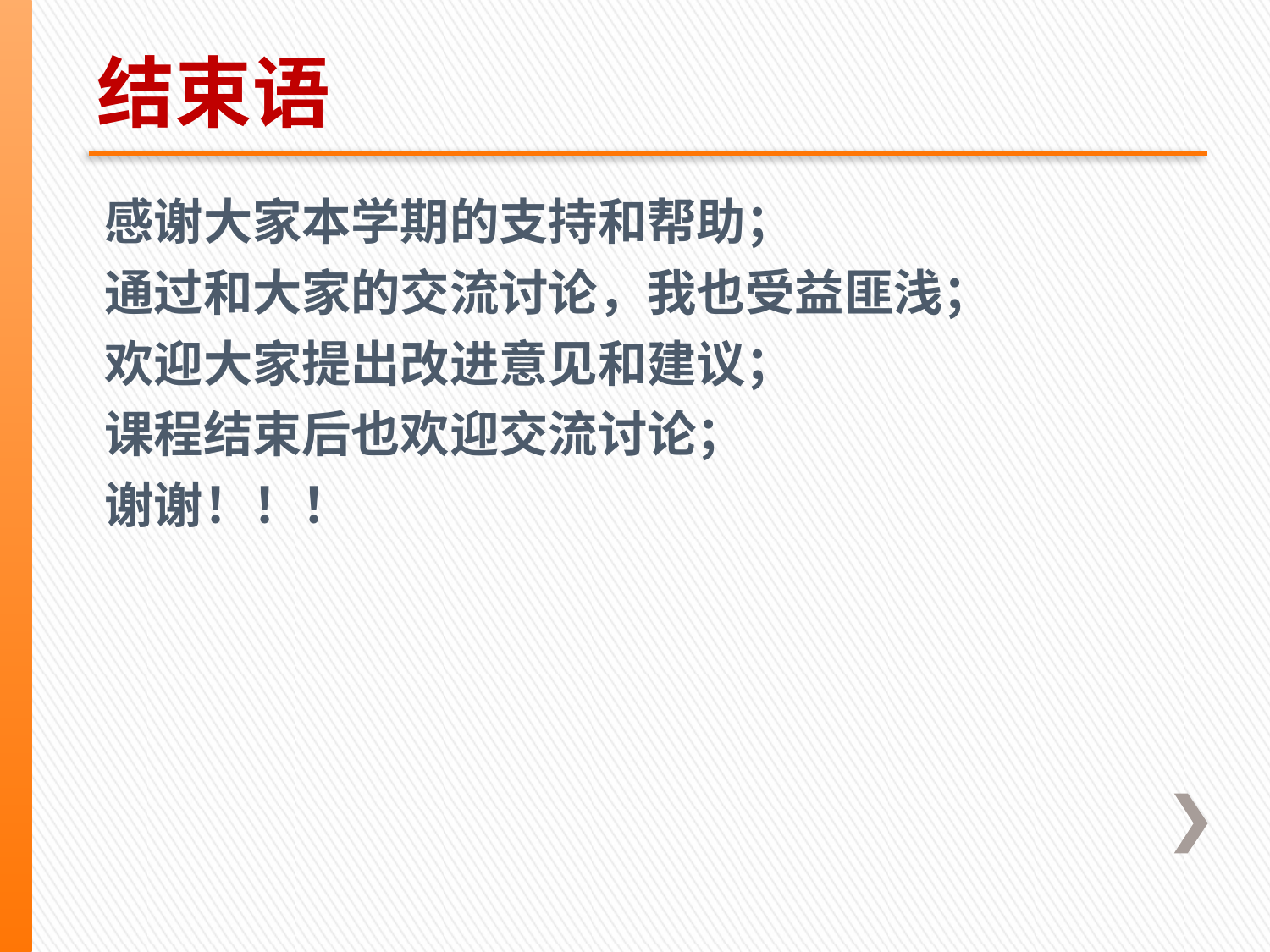

# 结束语
感谢大家本学期的支持和帮助；
通过和大家的交流讨论，我也受益匪浅；
欢迎大家提出改进意见和建议；
课程结束后也欢迎交流讨论；
谢谢！！！